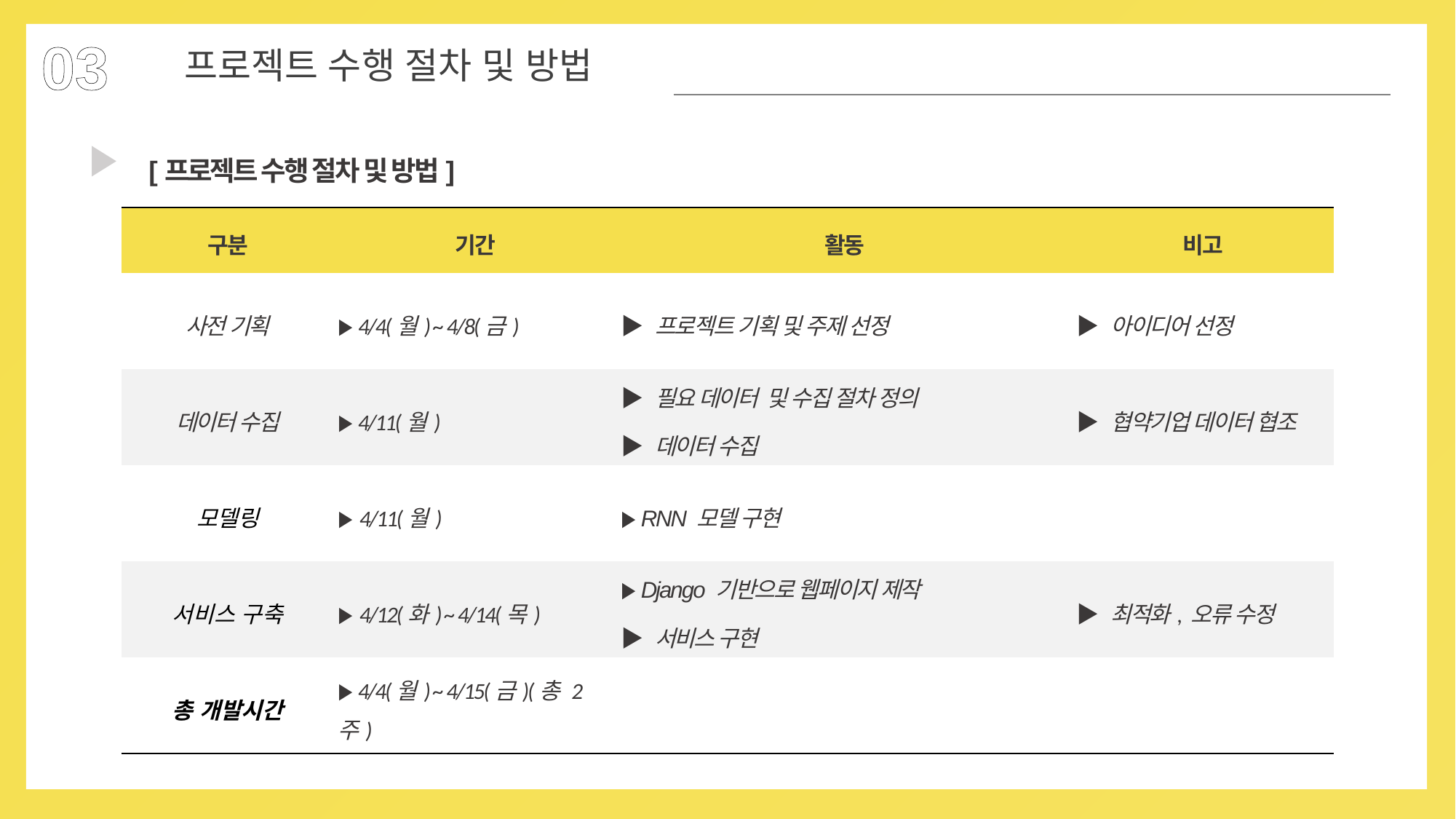

03

프로젝트 수행 절차 및 방법
▶
[프로젝트 수행 절차 및 방법]
| 구분 | 기간 | 활동 | 비고 |
| --- | --- | --- | --- |
| 사전 기획 | ▶ 4/4(월) ~ 4/8(금) | ▶ 프로젝트 기획 및 주제 선정 | ▶ 아이디어 선정 |
| 데이터 수집 | ▶ 4/11(월) | ▶ 필요 데이터 및 수집 절차 정의 ▶ 데이터 수집 | ▶ 협약기업 데이터 협조 |
| 모델링 | ▶ 4/11(월) | ▶ RNN 모델 구현 |  |
| 서비스 구축 | ▶ 4/12(화) ~ 4/14(목) | ▶ Django 기반으로 웹페이지 제작 ▶ 서비스 구현 | ▶ 최적화, 오류 수정 |
| 총 개발시간 | ▶ 4/4(월) ~ 4/15(금)(총 2주) |  |  |